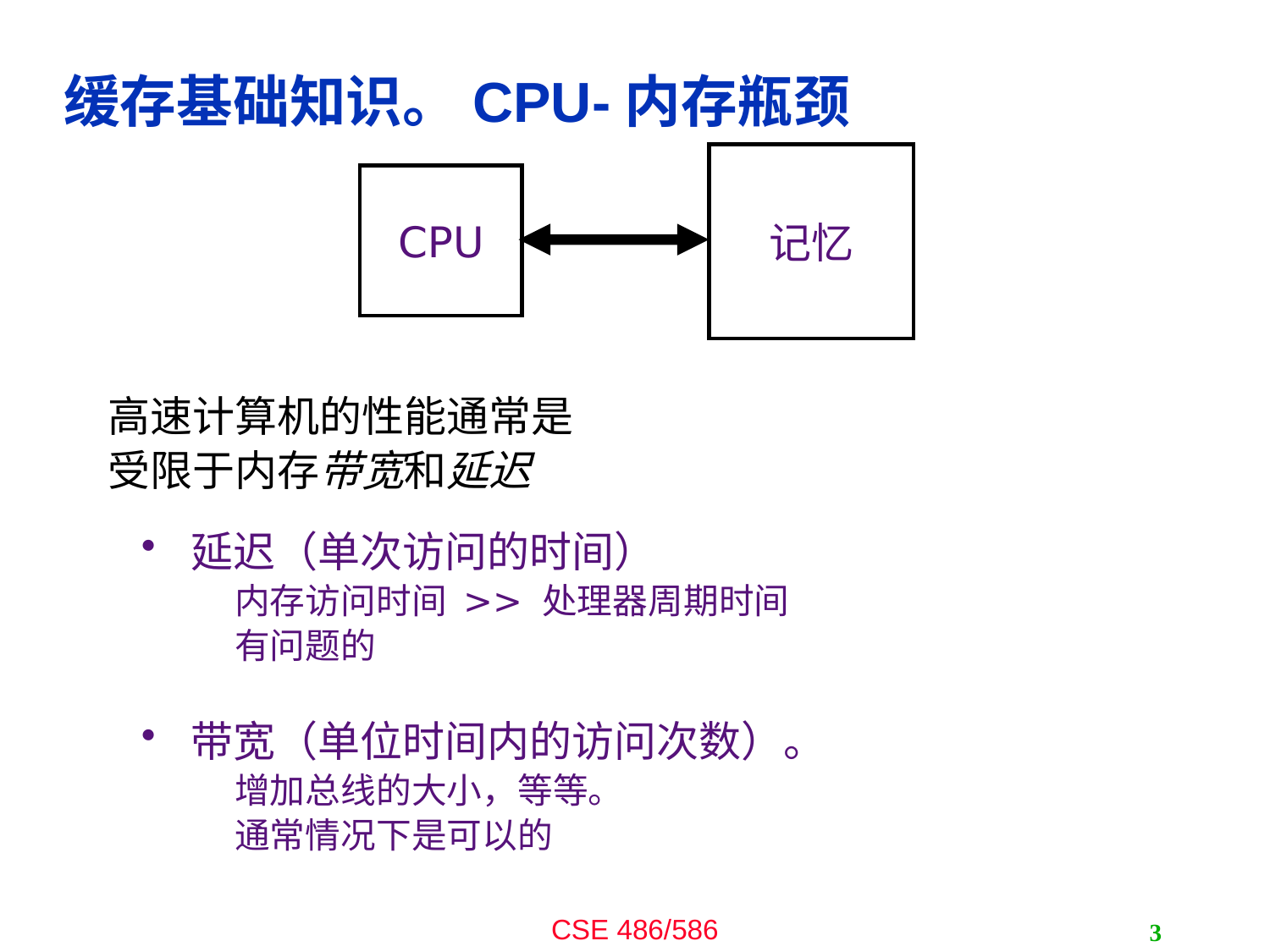

# 缓存基础知识。CPU-内存瓶颈
记忆
CPU

高速计算机的性能通常是
受限于内存带宽和延迟

 延迟（单次访问的时间）
内存访问时间 >> 处理器周期时间
有问题的

 带宽（单位时间内的访问次数）。
增加总线的大小，等等。
通常情况下是可以的
3